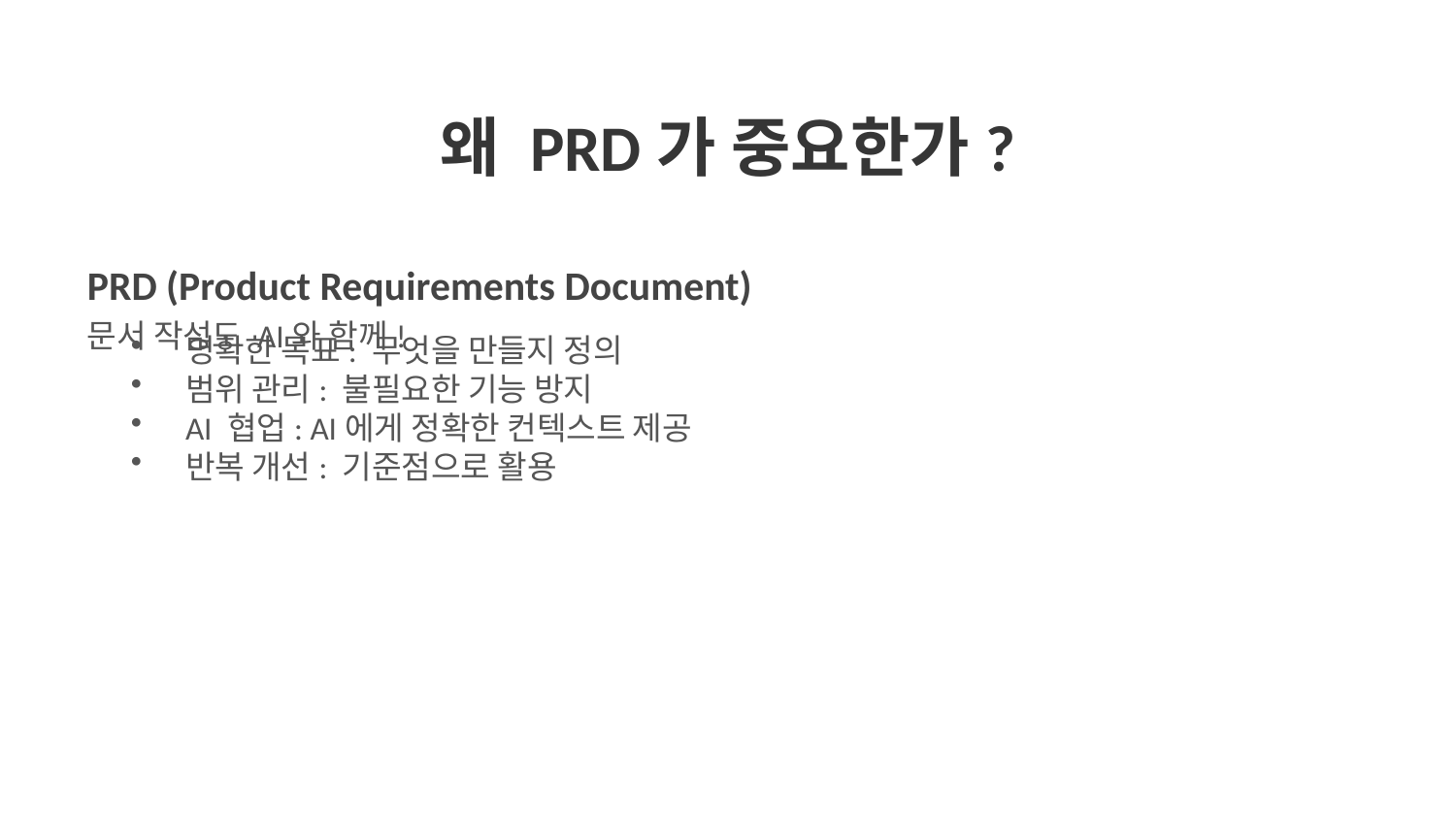

왜 PRD가 중요한가?
PRD (Product Requirements Document)
문서 작성도 AI와 함께!
명확한 목표: 무엇을 만들지 정의
범위 관리: 불필요한 기능 방지
AI 협업: AI에게 정확한 컨텍스트 제공
반복 개선: 기준점으로 활용